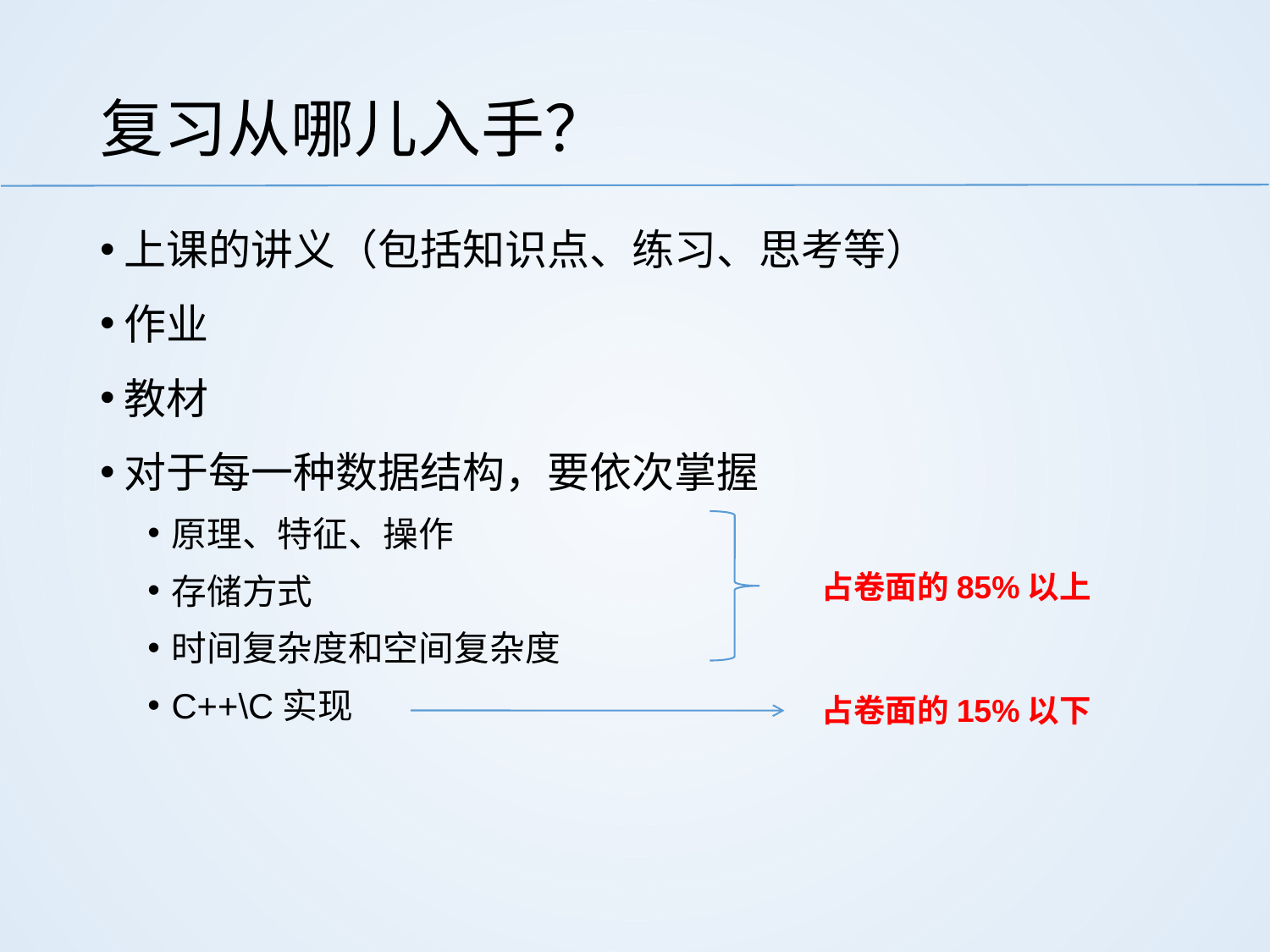

# 复习从哪儿入手？
上课的讲义（包括知识点、练习、思考等）
作业
教材
对于每一种数据结构，要依次掌握
原理、特征、操作
存储方式
时间复杂度和空间复杂度
C++\C实现

占卷面的85%以上
占卷面的15%以下
4